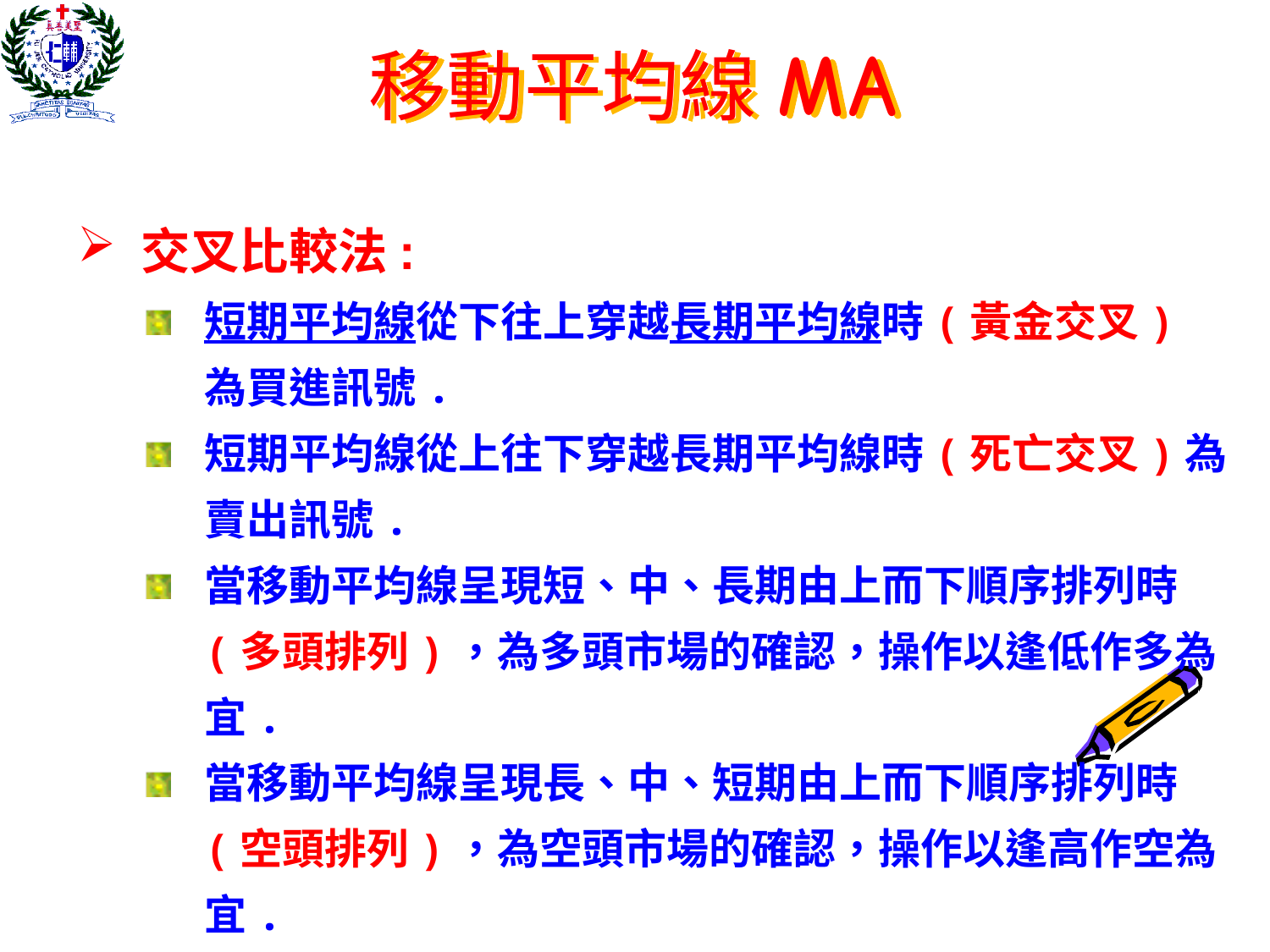

# 移動平均線MA
交叉比較法:
短期平均線從下往上穿越長期平均線時(黃金交叉) 為買進訊號.
短期平均線從上往下穿越長期平均線時(死亡交叉)為賣出訊號.
當移動平均線呈現短、中、長期由上而下順序排列時(多頭排列)，為多頭市場的確認，操作以逢低作多為宜.
當移動平均線呈現長、中、短期由上而下順序排列時(空頭排列)，為空頭市場的確認，操作以逢高作空為宜.